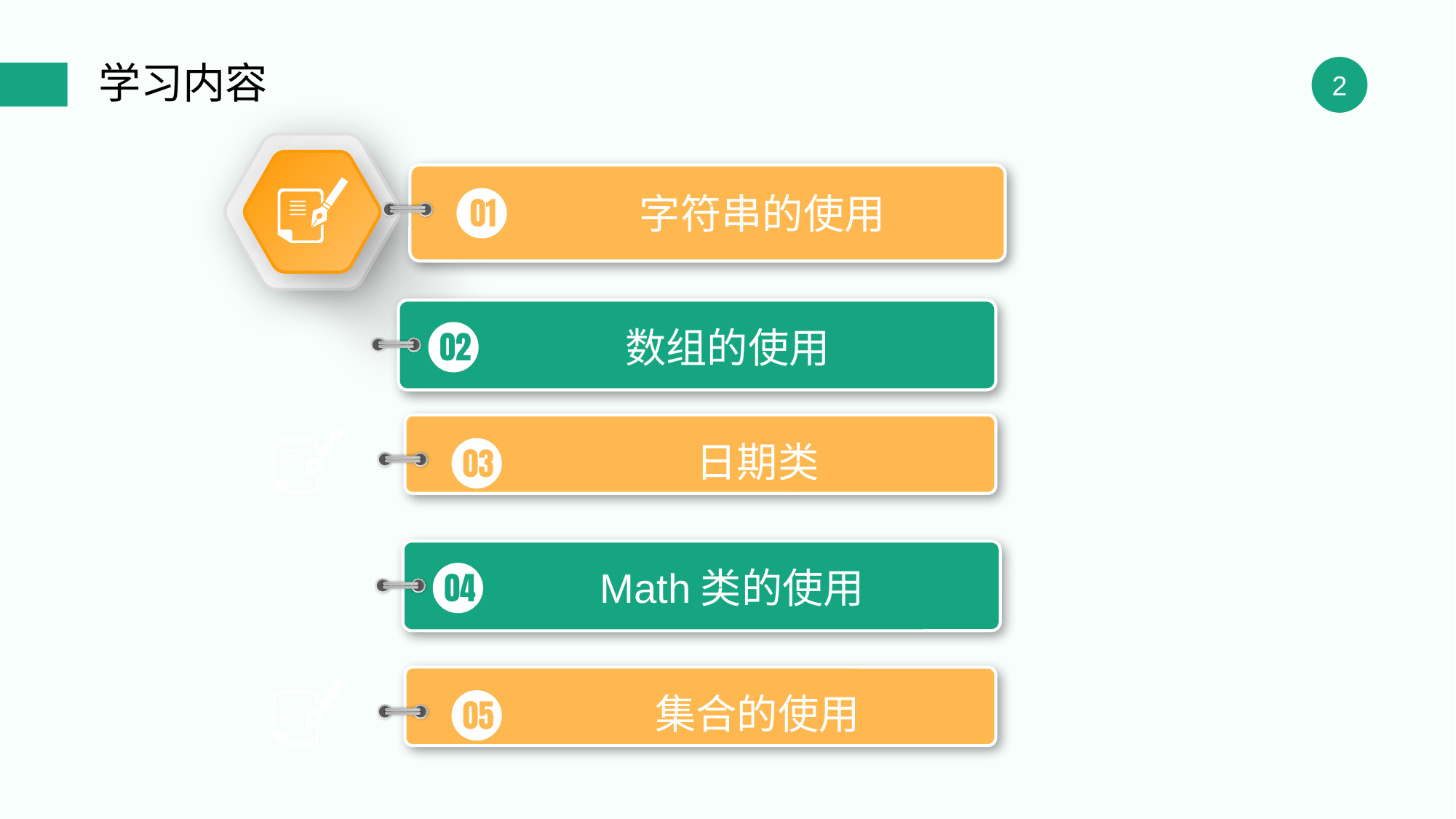

学习内容

字符串的使用

01

数组的使用

02

日期类

03

Math类的使用

04

集合的使用

05